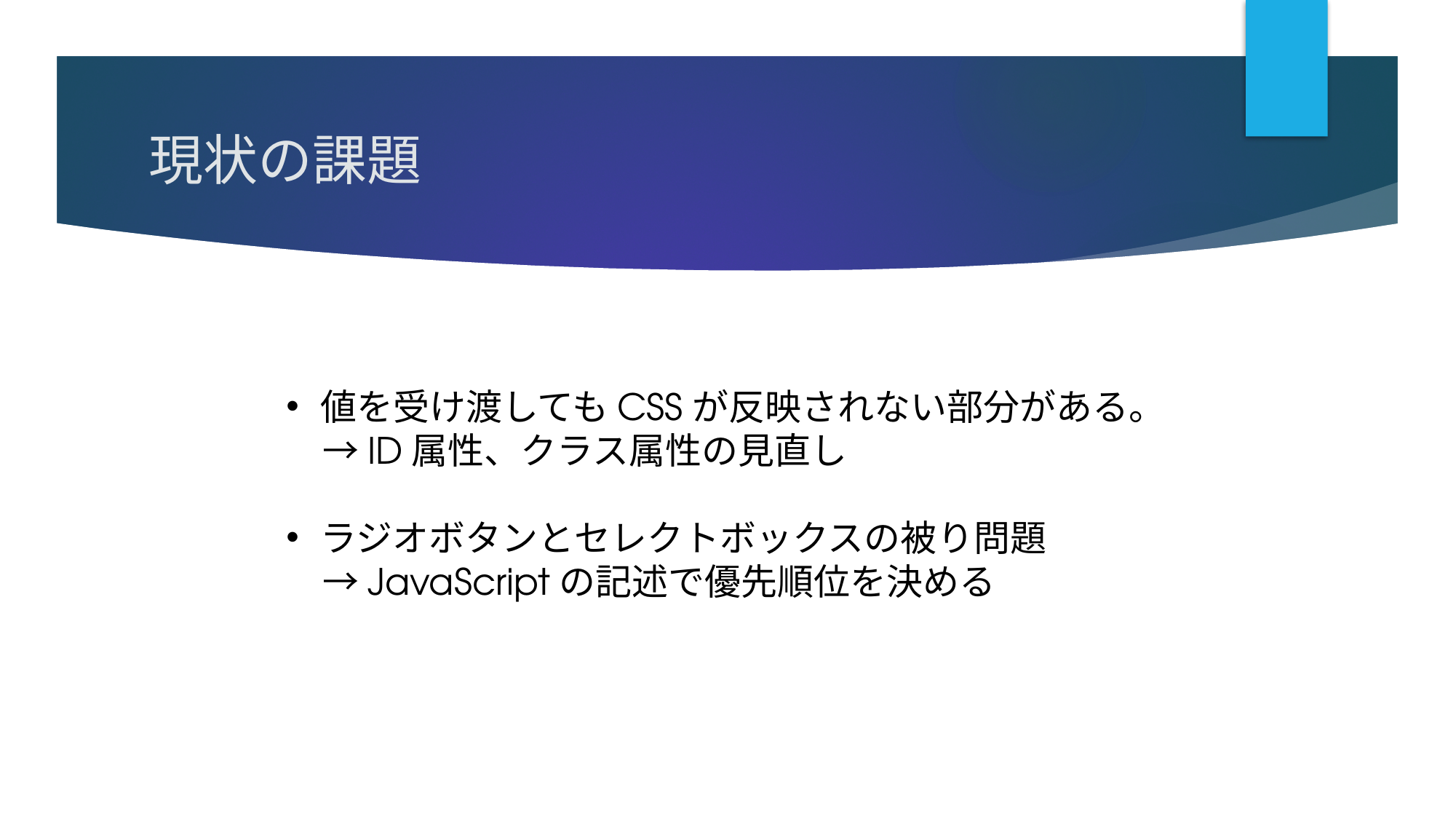

# 現状の課題
値を受け渡してもCSSが反映されない部分がある。
　→ID属性、クラス属性の見直し

ラジオボタンとセレクトボックスの被り問題
　→JavaScriptの記述で優先順位を決める